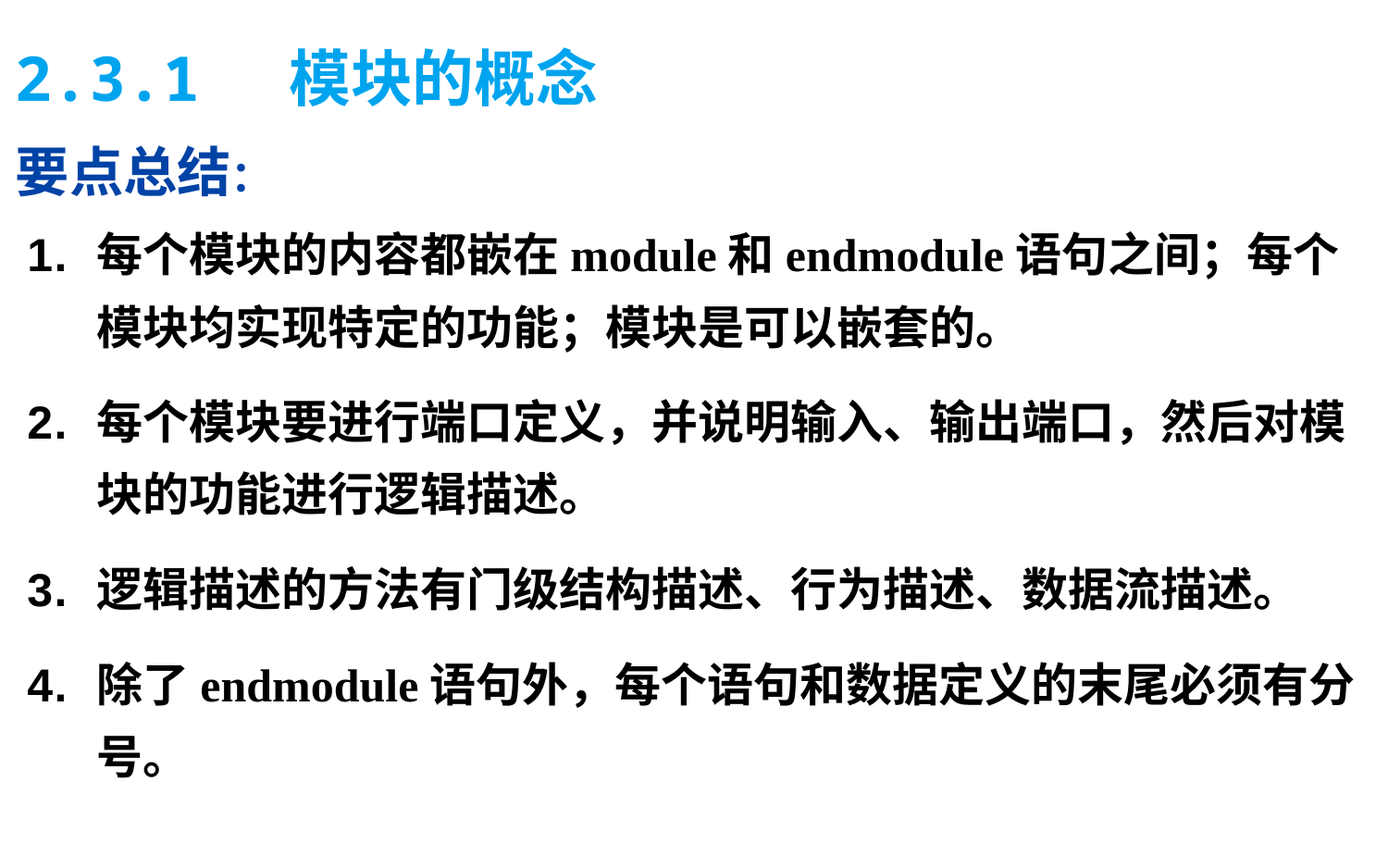

2.3.1  模块的概念
要点总结：
每个模块的内容都嵌在module和endmodule语句之间；每个模块均实现特定的功能；模块是可以嵌套的。
每个模块要进行端口定义，并说明输入、输出端口，然后对模块的功能进行逻辑描述。
逻辑描述的方法有门级结构描述、行为描述、数据流描述。
除了endmodule语句外，每个语句和数据定义的末尾必须有分号。